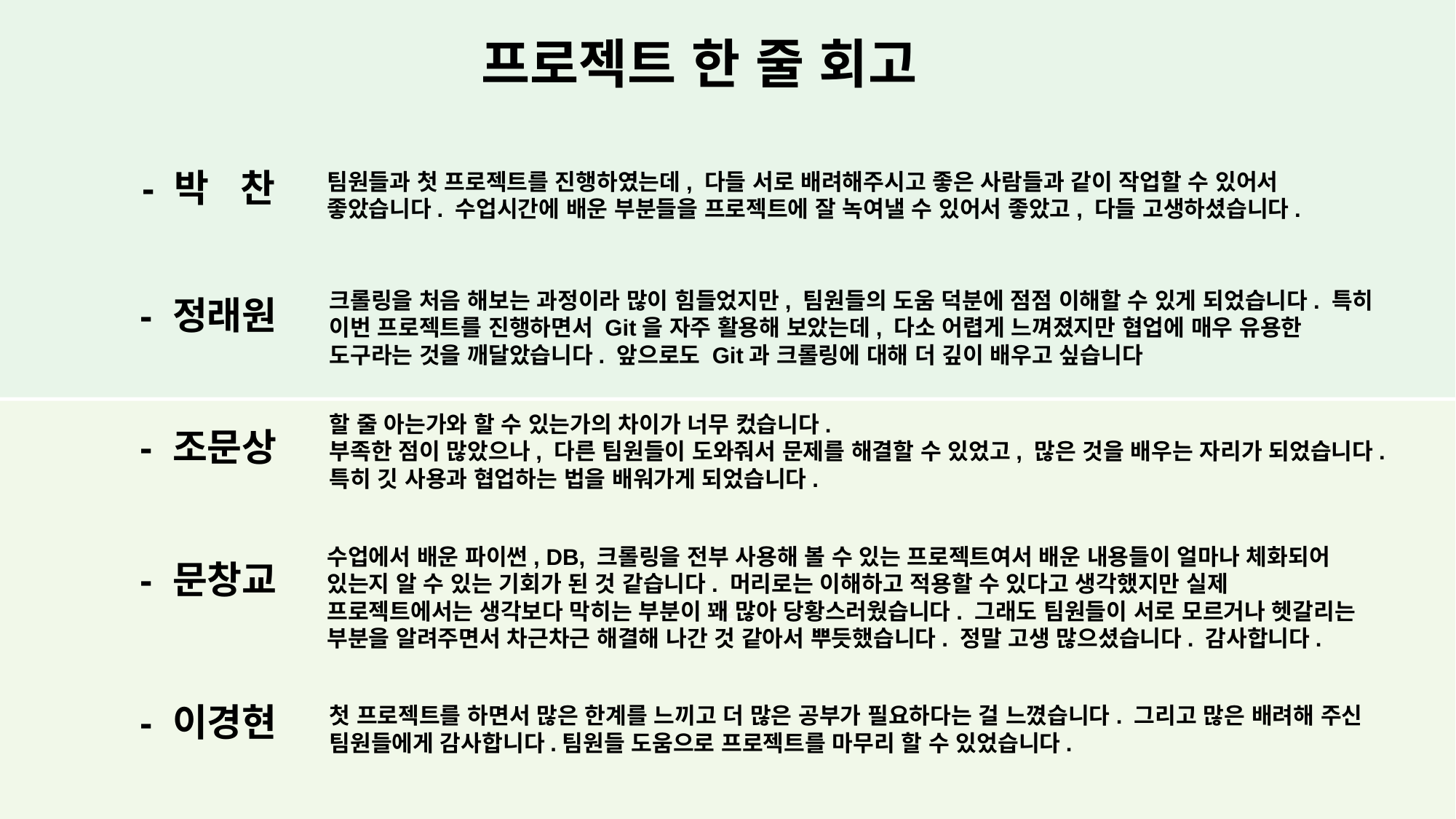

프로젝트 한 줄 회고
- 박   찬
팀원들과 첫 프로젝트를 진행하였는데, 다들 서로 배려해주시고 좋은 사람들과 같이 작업할 수 있어서 좋았습니다. 수업시간에 배운 부분들을 프로젝트에 잘 녹여낼 수 있어서 좋았고, 다들 고생하셨습니다.
크롤링을 처음 해보는 과정이라 많이 힘들었지만, 팀원들의 도움 덕분에 점점 이해할 수 있게 되었습니다. 특히 이번 프로젝트를 진행하면서 Git을 자주 활용해 보았는데, 다소 어렵게 느껴졌지만 협업에 매우 유용한 도구라는 것을 깨달았습니다. 앞으로도 Git과 크롤링에 대해 더 깊이 배우고 싶습니다
- 정래원
2
할 줄 아는가와 할 수 있는가의 차이가 너무 컸습니다.
부족한 점이 많았으나, 다른 팀원들이 도와줘서 문제를 해결할 수 있었고, 많은 것을 배우는 자리가 되었습니다.
특히 깃 사용과 협업하는 법을 배워가게 되었습니다.

- 조문상
수업에서 배운 파이썬, DB, 크롤링을 전부 사용해 볼 수 있는 프로젝트여서 배운 내용들이 얼마나 체화되어 있는지 알 수 있는 기회가 된 것 같습니다. 머리로는 이해하고 적용할 수 있다고 생각했지만 실제 프로젝트에서는 생각보다 막히는 부분이 꽤 많아 당황스러웠습니다. 그래도 팀원들이 서로 모르거나 헷갈리는 부분을 알려주면서 차근차근 해결해 나간 것 같아서 뿌듯했습니다. 정말 고생 많으셨습니다. 감사합니다.
- 문창교
- 이경현
첫 프로젝트를 하면서 많은 한계를 느끼고 더 많은 공부가 필요하다는 걸 느꼈습니다. 그리고 많은 배려해 주신 팀원들에게 감사합니다.팀원들 도움으로 프로젝트를 마무리 할 수 있었습니다.